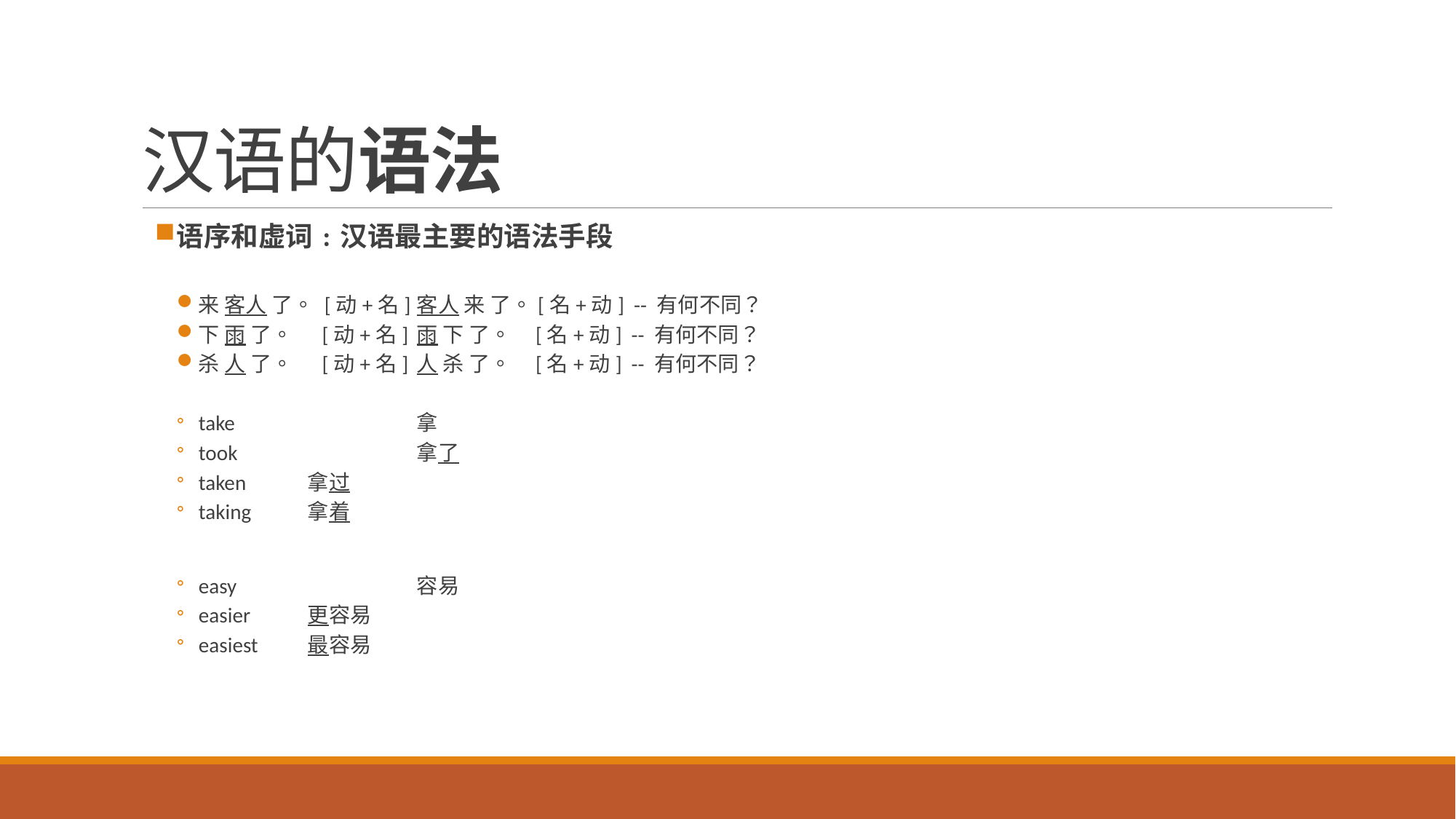

# 汉语的语法
语序和虚词﹕汉语最主要的语法手段

来 客人 了。 [动+名] 	客人 来 了。[名+动]  -- 有何不同？
下 雨 了。     [动+名] 	雨 下 了。    [名+动]  -- 有何不同？
杀 人 了。     [动+名] 	人 杀 了。    [名+动]  -- 有何不同？

take		拿
took		拿了
taken	拿过
taking	拿着

easy		容易
easier	更容易
easiest	最容易